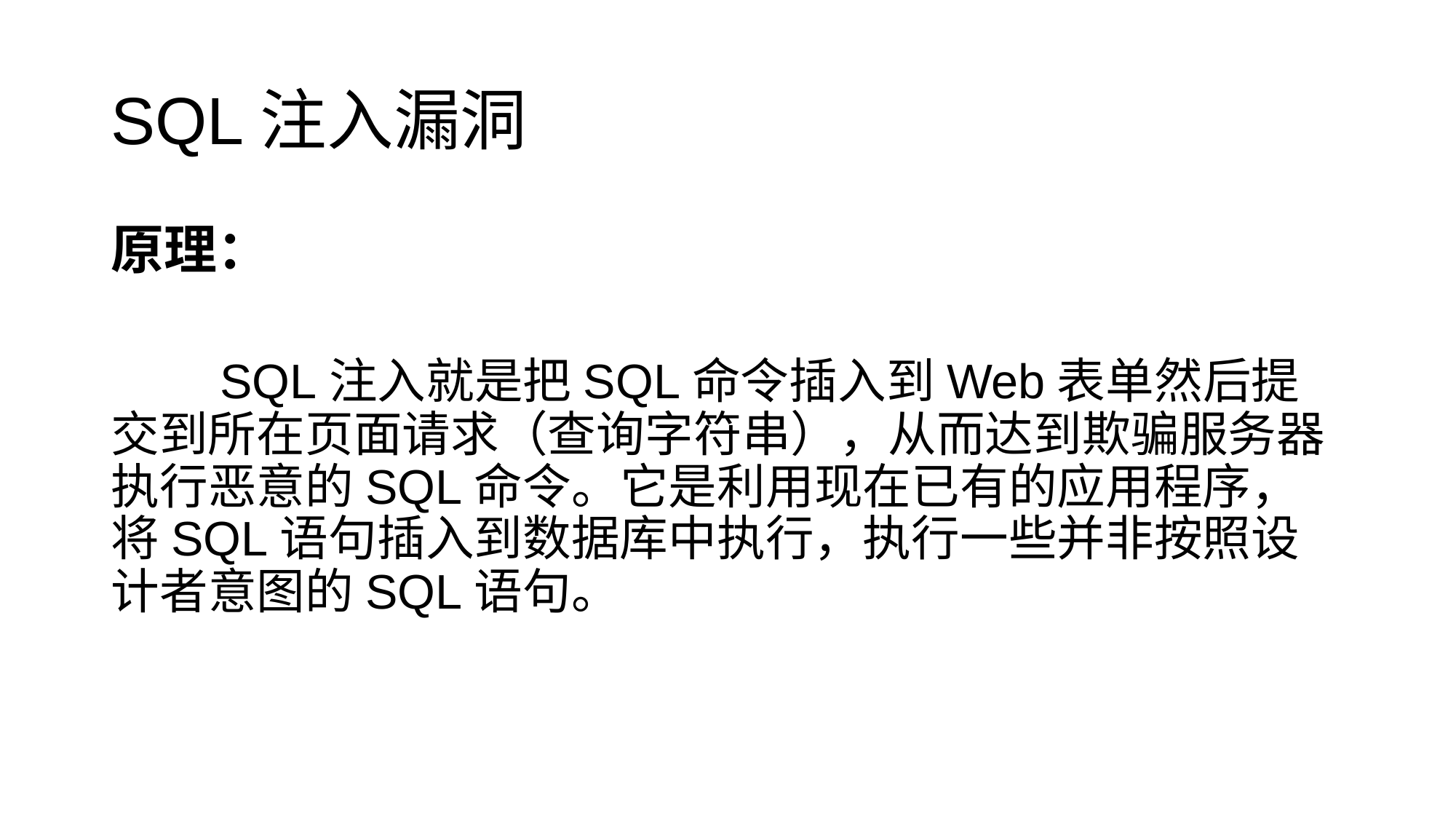

# SQL注入漏洞
原理：

​	SQL注入就是把SQL命令插入到Web表单然后提交到所在页面请求（查询字符串），从而达到欺骗服务器执行恶意的SQL命令。它是利用现在已有的应用程序，将SQL语句插入到数据库中执行，执行一些并非按照设计者意图的SQL语句。